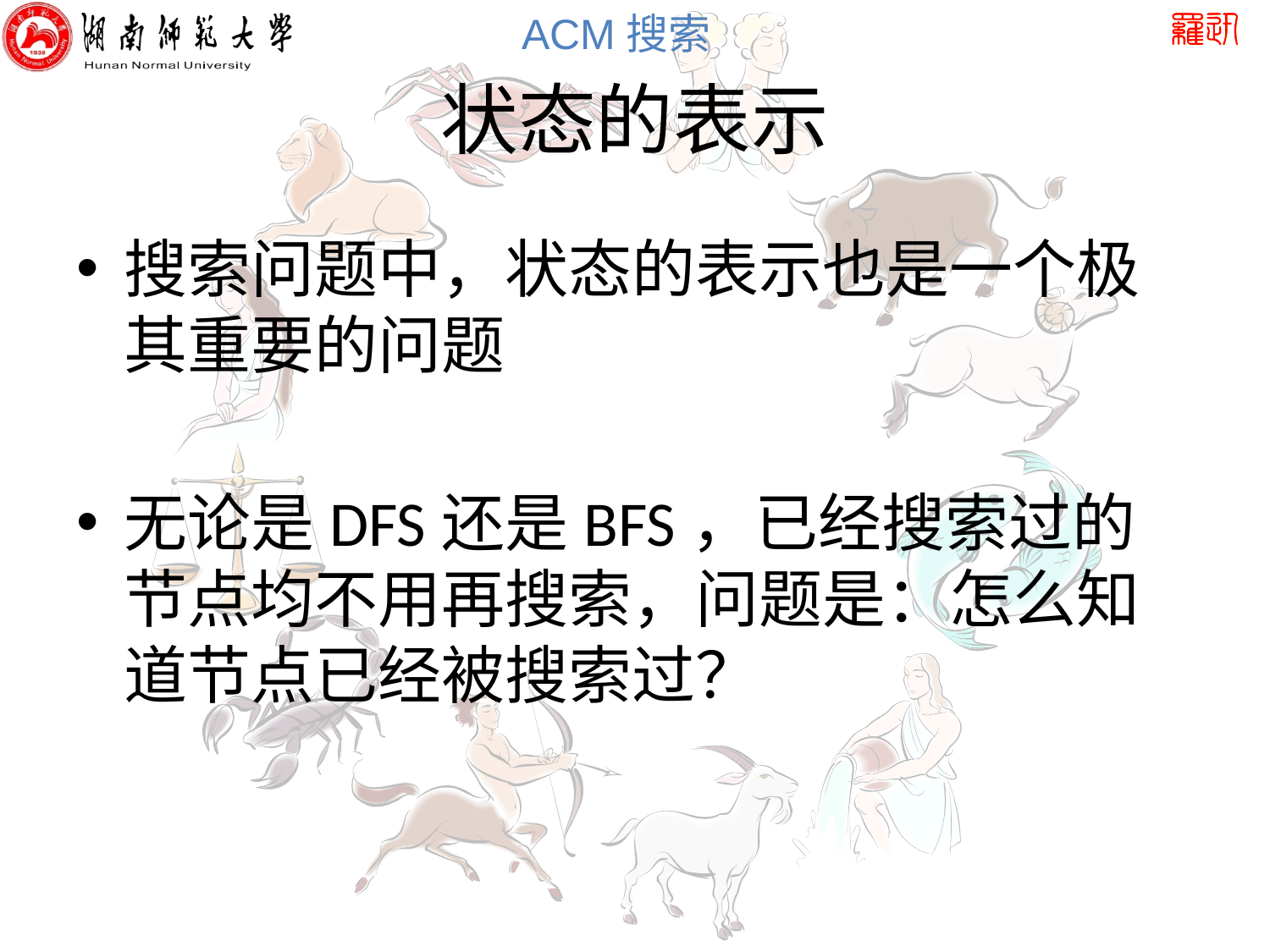

# 状态的表示
搜索问题中，状态的表示也是一个极其重要的问题

无论是DFS还是BFS，已经搜索过的节点均不用再搜索，问题是：怎么知道节点已经被搜索过？